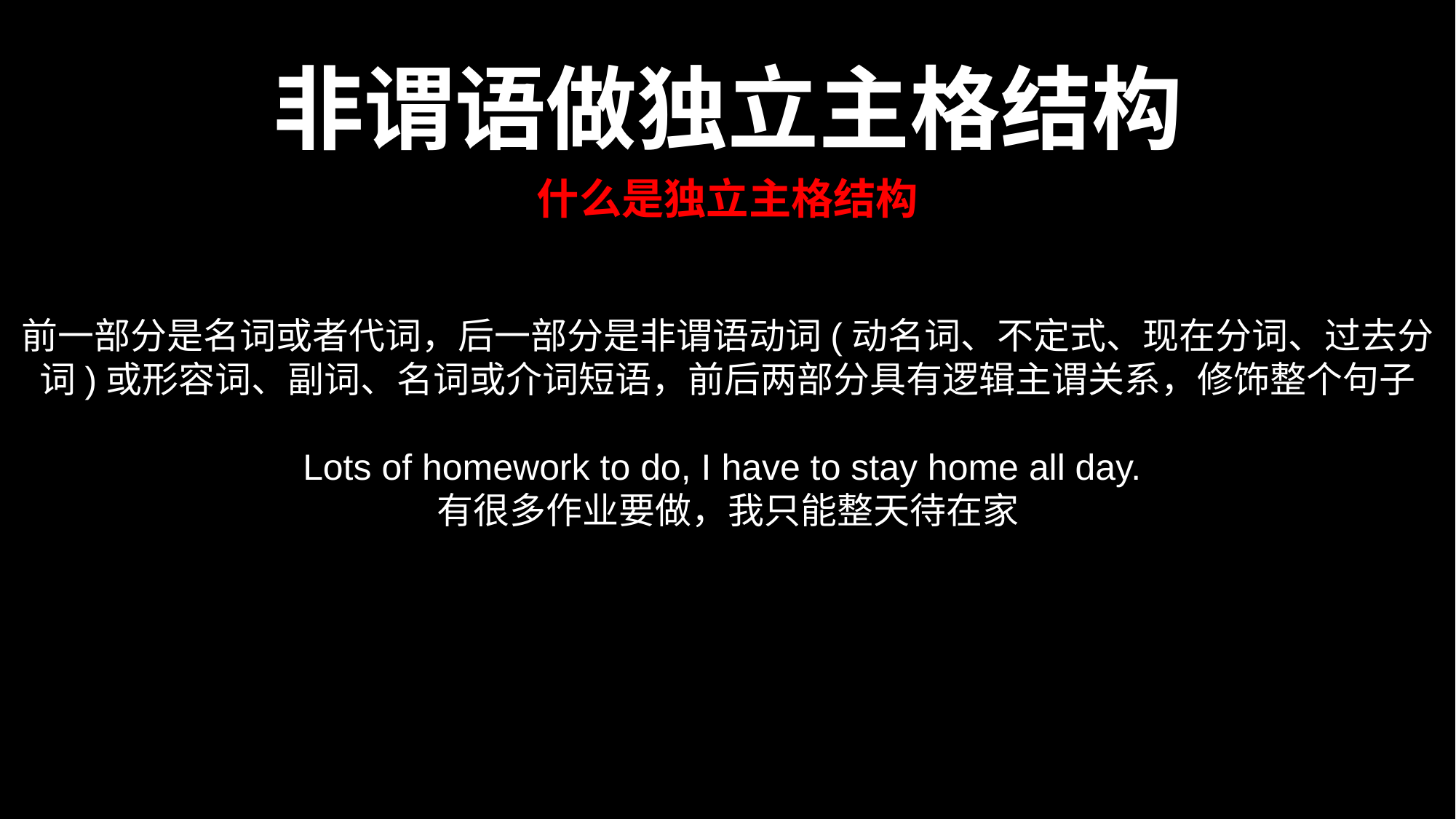

非谓语做独立主格结构
什么是独立主格结构
前一部分是名词或者代词，后一部分是非谓语动词(动名词、不定式、现在分词、过去分词)或形容词、副词、名词或介词短语，前后两部分具有逻辑主谓关系，修饰整个句子

Lots of homework to do, I have to stay home all day.
有很多作业要做，我只能整天待在家